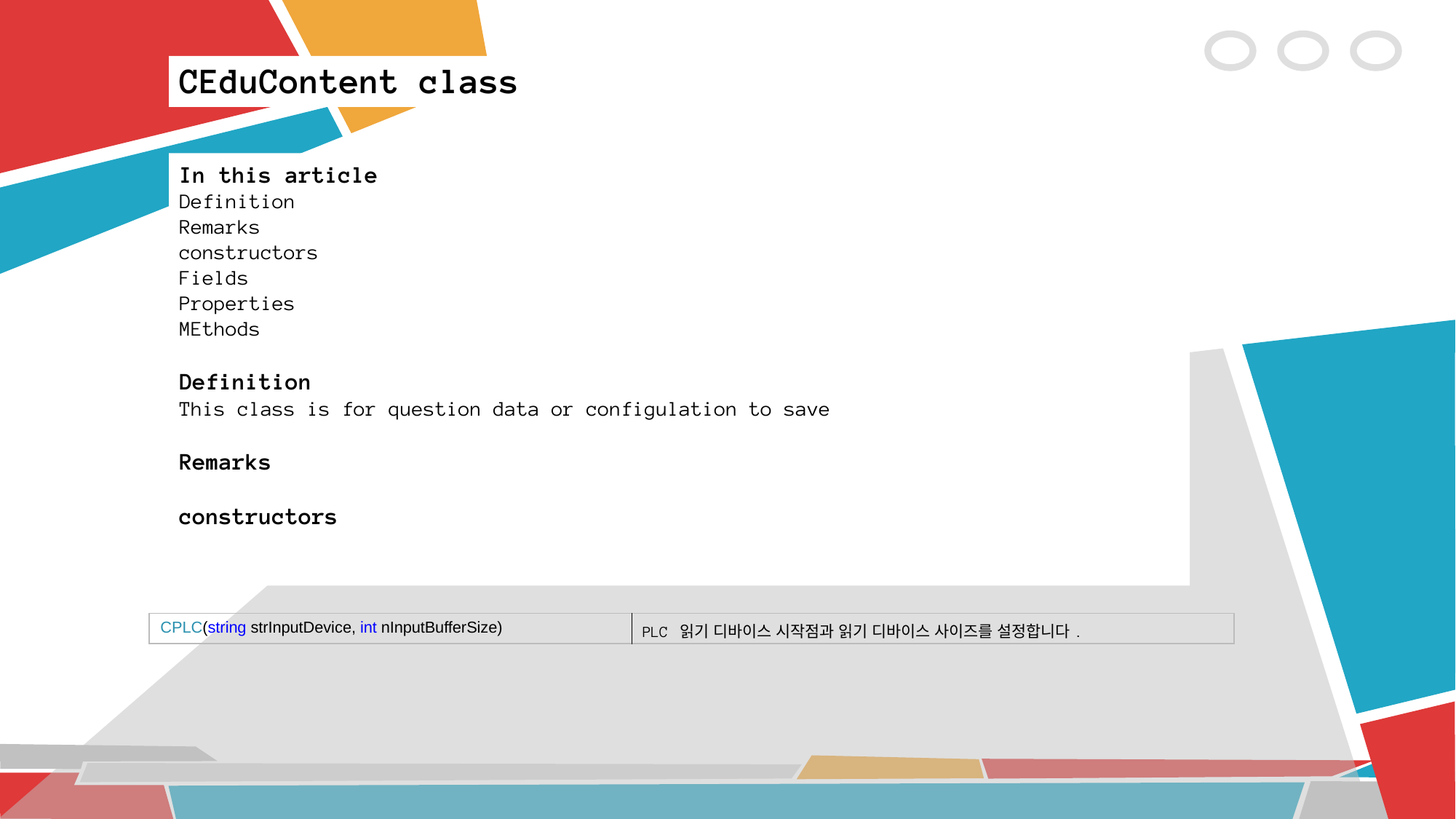

# CEduContent class
In this article
Definition
Remarks
constructors
Fields
Properties
MEthods

Definition
This class is for question data or configulation to save

Remarks

constructors

| CPLC(string strInputDevice, int nInputBufferSize) | PLC 읽기 디바이스 시작점과 읽기 디바이스 사이즈를 설정합니다. |
| --- | --- |